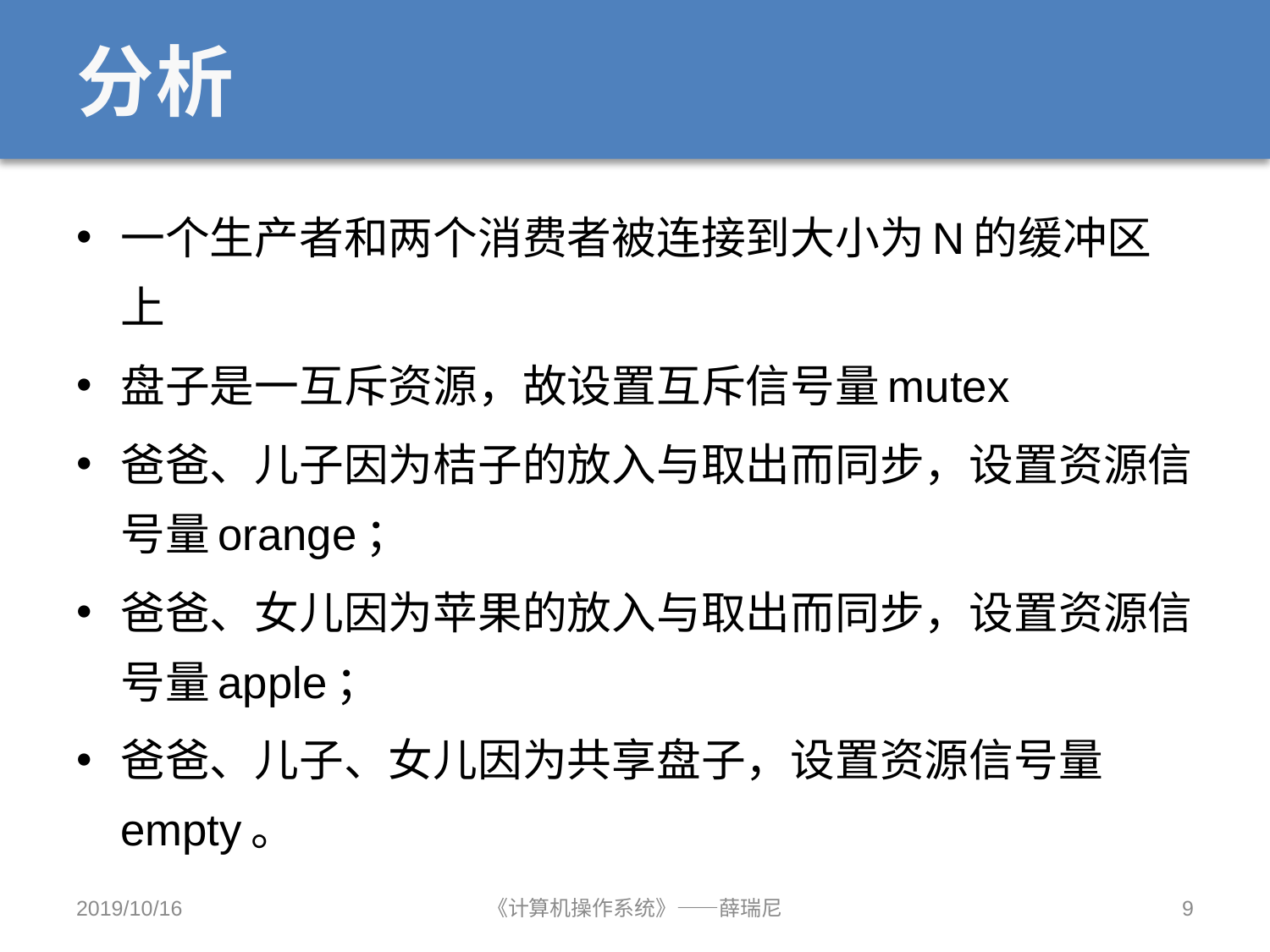

# 分析
一个生产者和两个消费者被连接到大小为N的缓冲区上
盘子是一互斥资源，故设置互斥信号量mutex
爸爸、儿子因为桔子的放入与取出而同步，设置资源信号量orange；
爸爸、女儿因为苹果的放入与取出而同步，设置资源信号量apple；
爸爸、儿子、女儿因为共享盘子，设置资源信号量empty。
2019/10/16
《计算机操作系统》——薛瑞尼
9